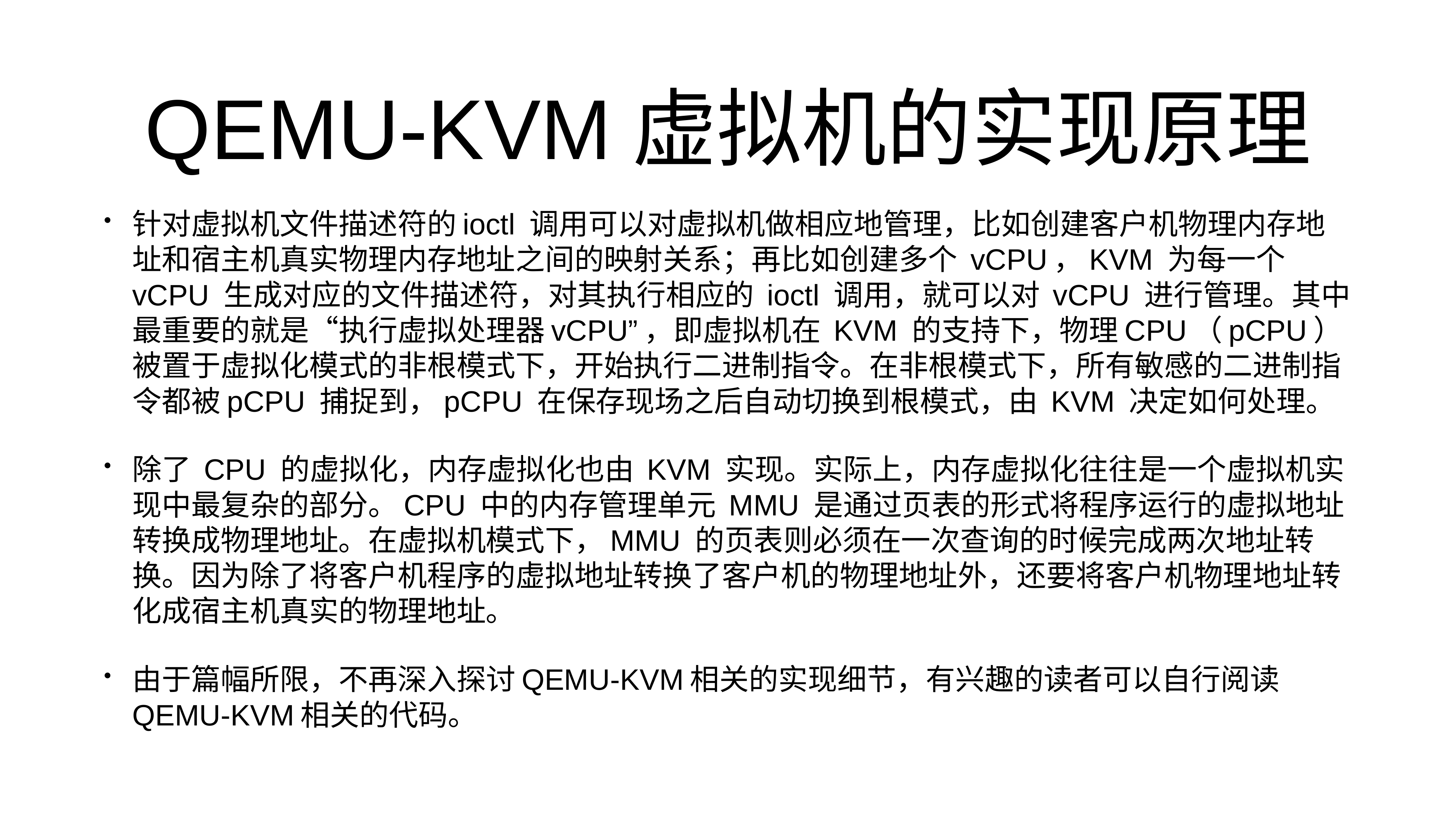

# QEMU-KVM虚拟机的实现原理
针对虚拟机文件描述符的ioctl 调用可以对虚拟机做相应地管理，比如创建客户机物理内存地址和宿主机真实物理内存地址之间的映射关系；再比如创建多个 vCPU，KVM 为每一个 vCPU 生成对应的文件描述符，对其执行相应的 ioctl 调用，就可以对 vCPU 进行管理。其中最重要的就是“执行虚拟处理器vCPU”，即虚拟机在 KVM 的支持下，物理CPU（pCPU）被置于虚拟化模式的非根模式下，开始执行二进制指令。在非根模式下，所有敏感的二进制指令都被pCPU 捕捉到，pCPU 在保存现场之后自动切换到根模式，由 KVM 决定如何处理。
除了 CPU 的虚拟化，内存虚拟化也由 KVM 实现。实际上，内存虚拟化往往是一个虚拟机实现中最复杂的部分。CPU 中的内存管理单元 MMU 是通过页表的形式将程序运行的虚拟地址转换成物理地址。在虚拟机模式下，MMU 的页表则必须在一次查询的时候完成两次地址转换。因为除了将客户机程序的虚拟地址转换了客户机的物理地址外，还要将客户机物理地址转化成宿主机真实的物理地址。
由于篇幅所限，不再深入探讨QEMU-KVM相关的实现细节，有兴趣的读者可以自行阅读QEMU-KVM相关的代码。